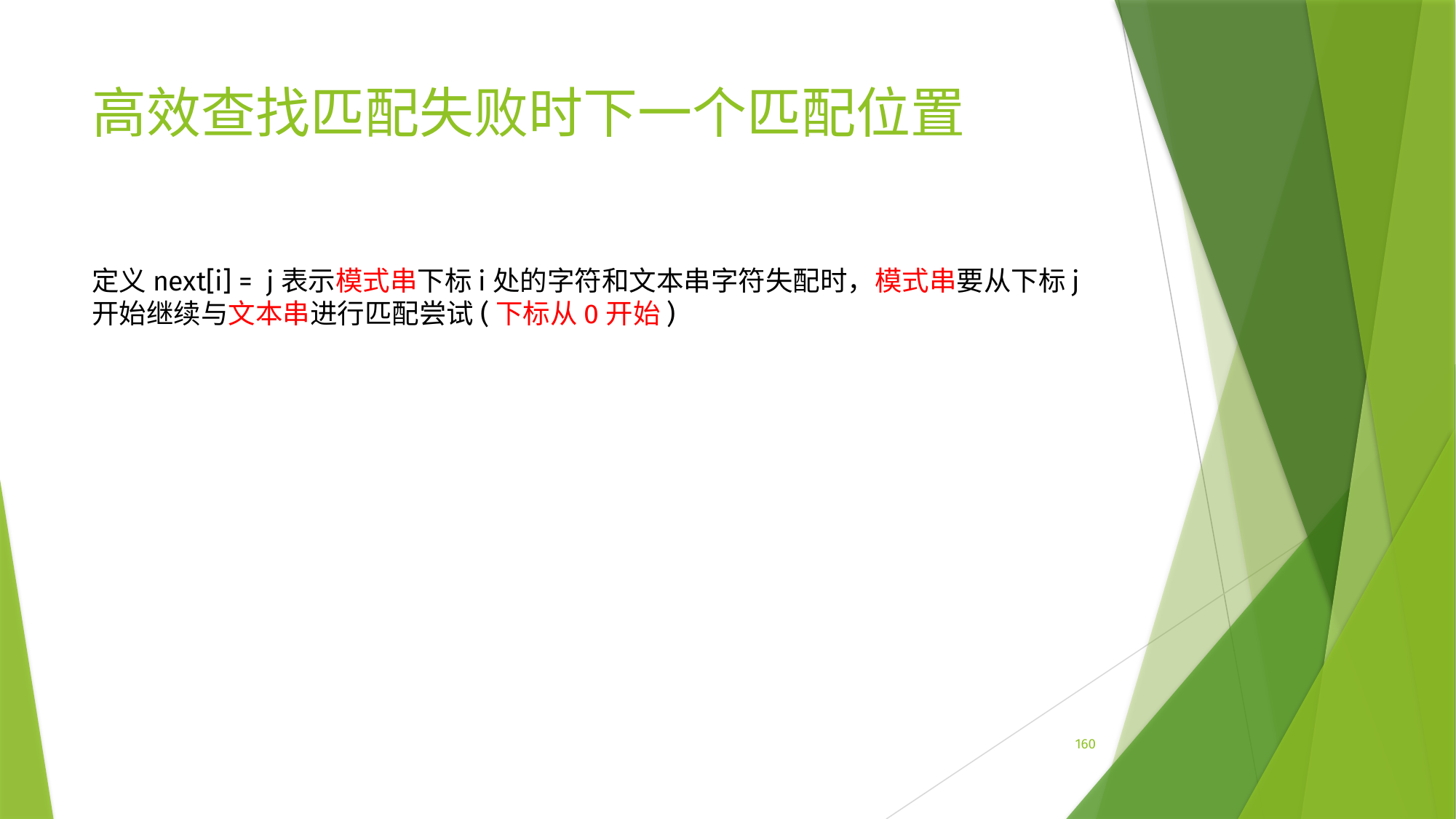

# 高效查找匹配失败时下一个匹配位置
定义next[i] =  j表示模式串下标i处的字符和文本串字符失配时，模式串要从下标j开始继续与文本串进行匹配尝试(下标从0开始)

160